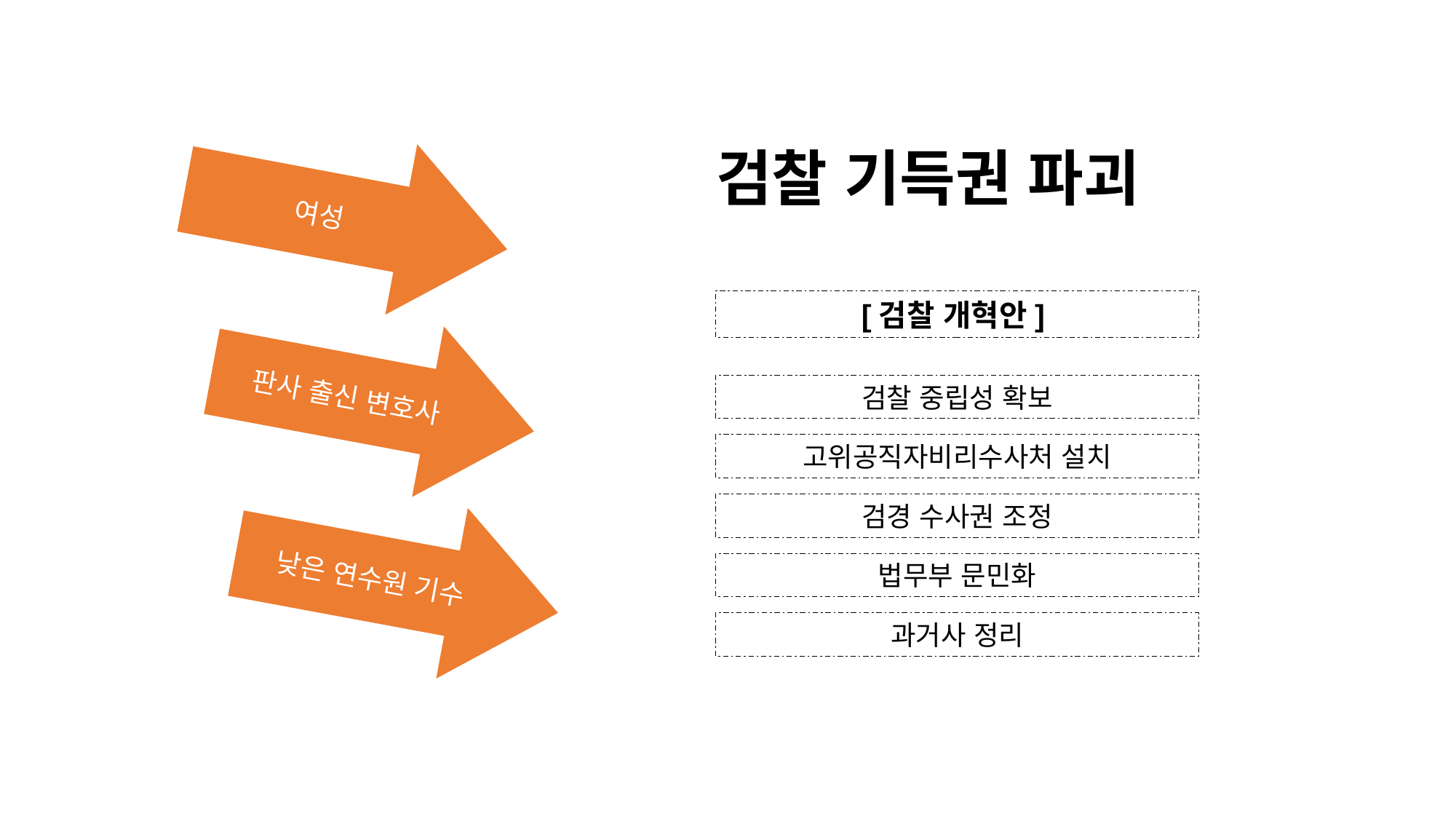

여성
검찰 기득권 파괴
[검찰 개혁안]
판사 출신 변호사
검찰 중립성 확보
고위공직자비리수사처 설치
검경 수사권 조정
낮은 연수원 기수
법무부 문민화
과거사 정리